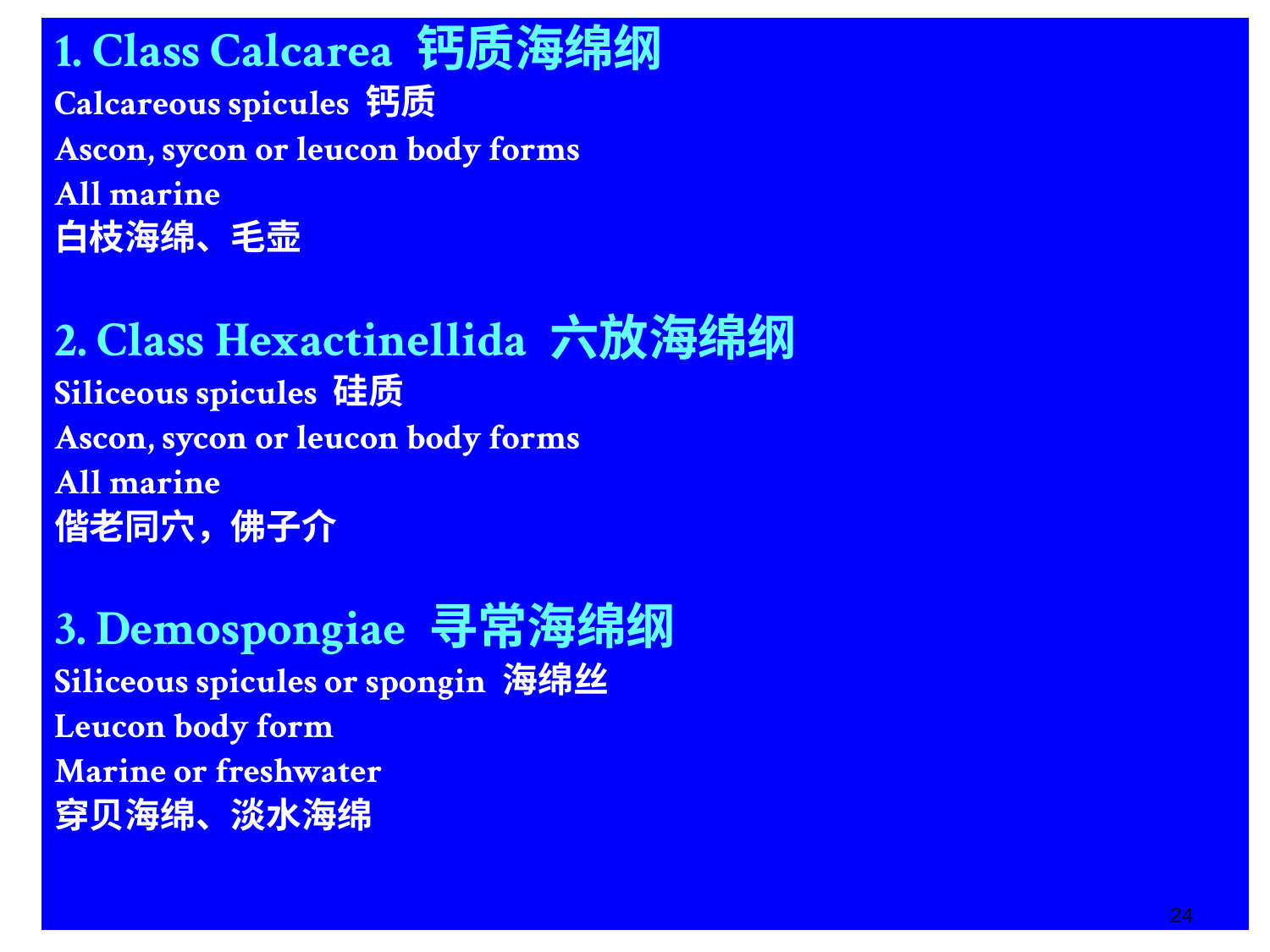

1. Class Calcarea 钙质海绵纲
Calcareous spicules 钙质
Ascon, sycon or leucon body forms
All marine
白枝海绵、毛壶

2. Class Hexactinellida 六放海绵纲
Siliceous spicules 硅质
Ascon, sycon or leucon body forms
All marine
偕老同穴，佛子介

3. Demospongiae 寻常海绵纲
Siliceous spicules or spongin 海绵丝
Leucon body form
Marine or freshwater
穿贝海绵、淡水海绵

24